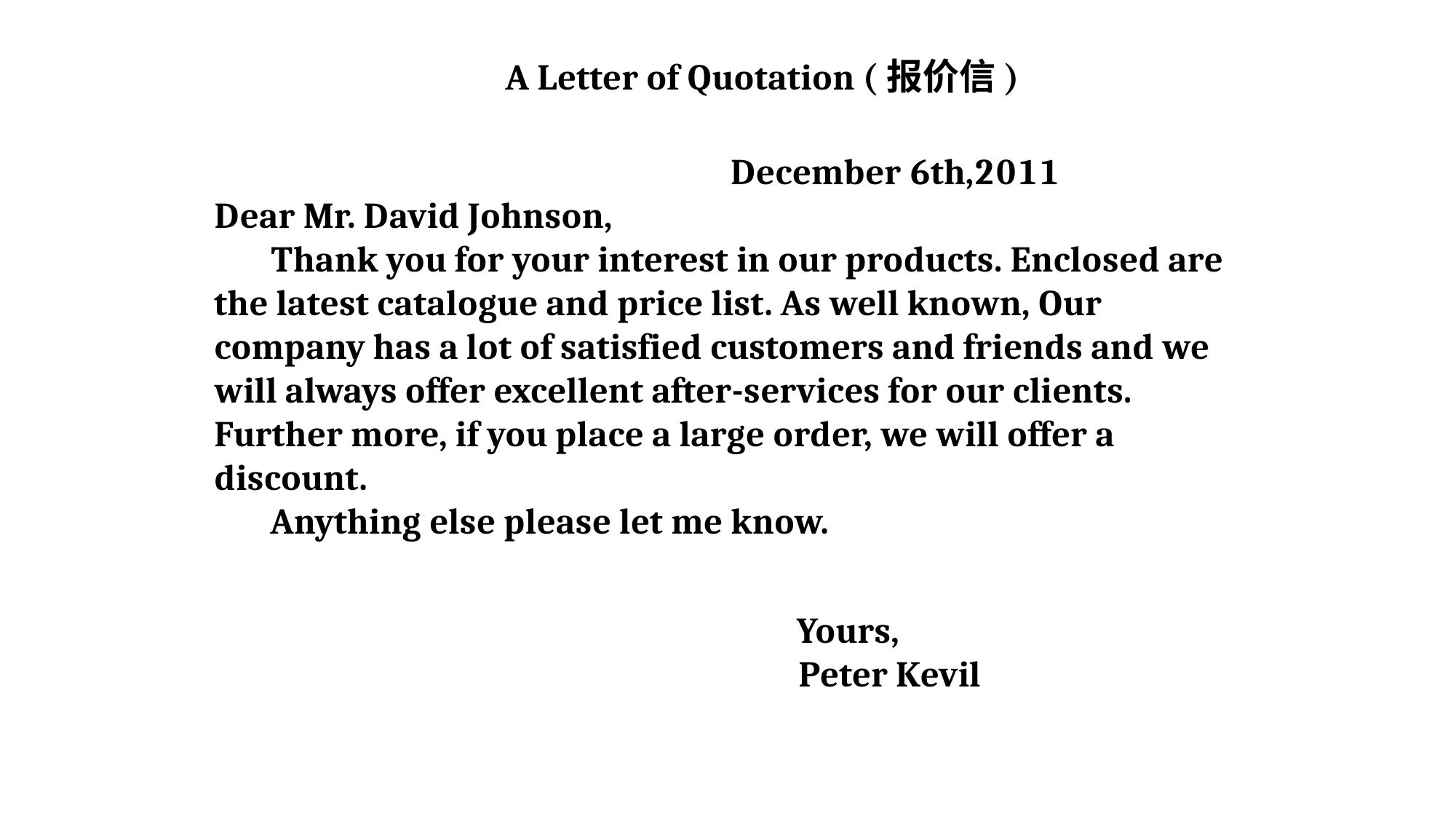

A Letter of Quotation (报价信)
                                                                                      December 6th,2011
Dear Mr. David Johnson,
       Thank you for your interest in our products. Enclosed are the latest catalogue and price list. As well known, Our company has a lot of satisfied customers and friends and we will always offer excellent after-services for our clients. Further more, if you place a large order, we will offer a discount.
       Anything else please let me know.

                                                                                                 Yours,
                                                                         Peter Kevil